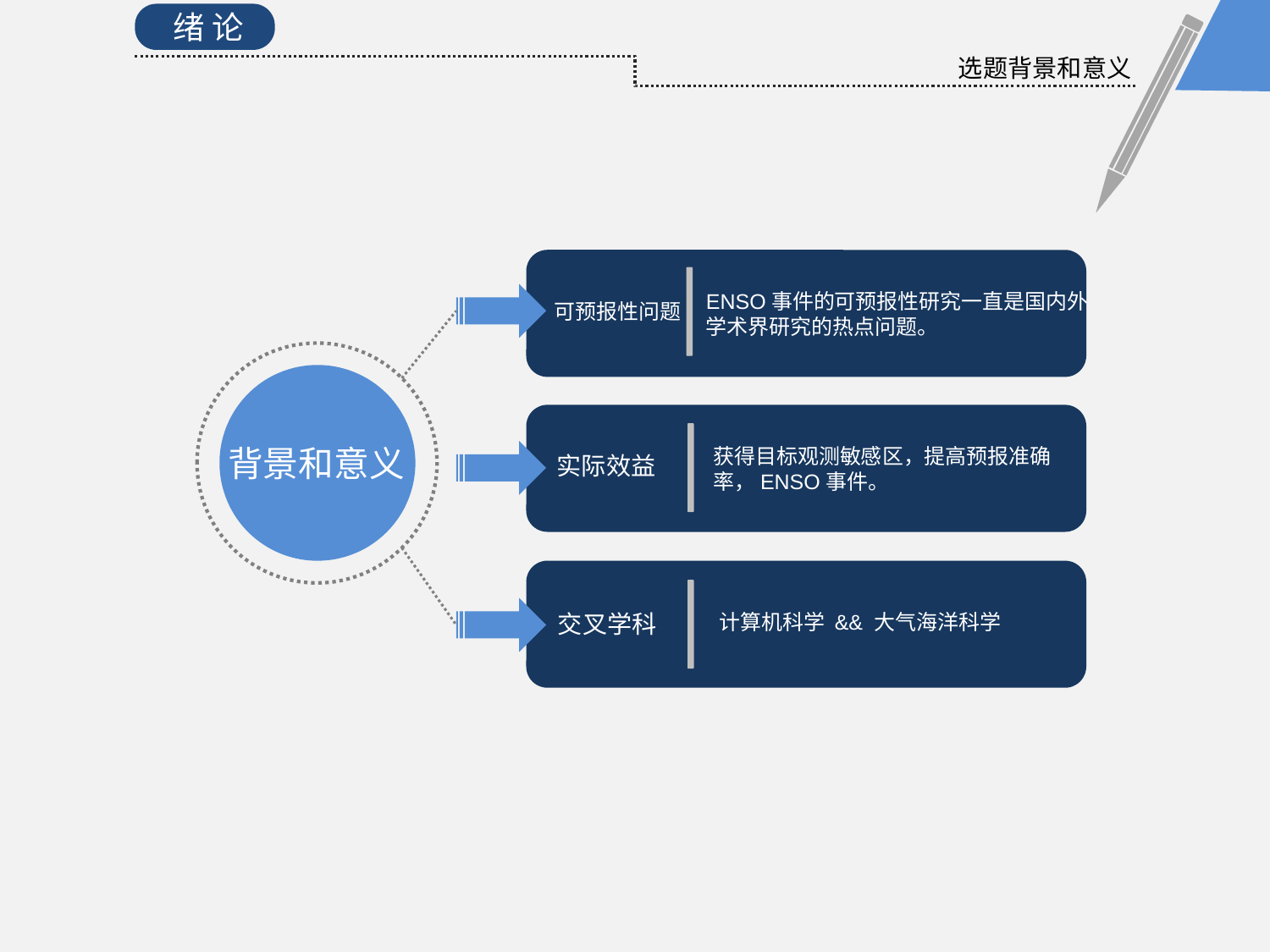

绪 论

选题背景和意义

ENSO事件的可预报性研究一直是国内外
学术界研究的热点问题。

可预报性问题

背景和意义
获得目标观测敏感区，提高预报准确
率，ENSO事件。

实际效益

交叉学科
计算机科学 && 大气海洋科学